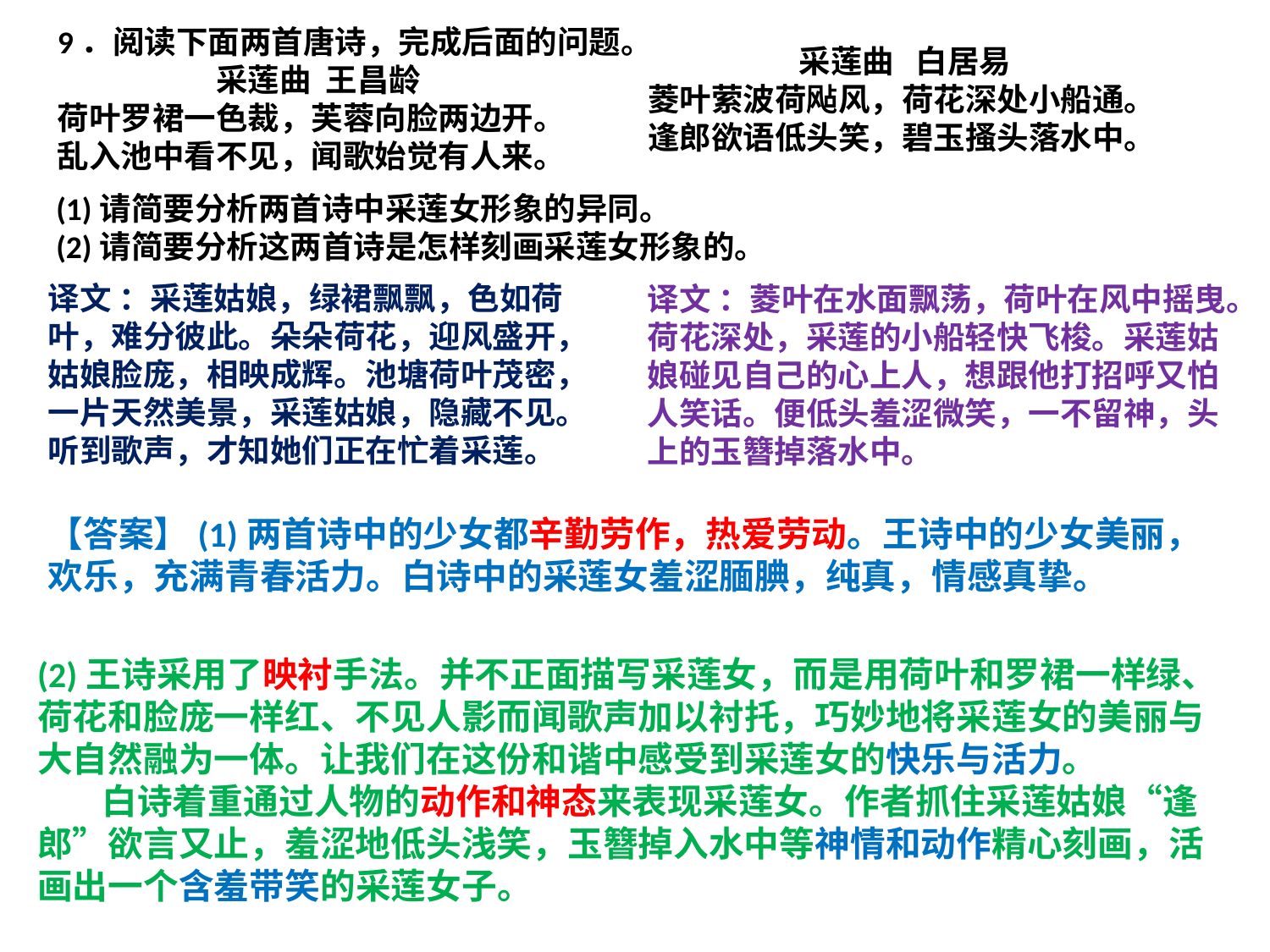

9．阅读下面两首唐诗，完成后面的问题。
                     采莲曲  王昌龄
荷叶罗裙一色裁，芙蓉向脸两边开。
乱入池中看不见，闻歌始觉有人来。
                    采莲曲   白居易
菱叶萦波荷飐风，荷花深处小船通。
逢郎欲语低头笑，碧玉搔头落水中。
(1)请简要分析两首诗中采莲女形象的异同。
(2)请简要分析这两首诗是怎样刻画采莲女形象的。
译文 ：采莲姑娘，绿裙飘飘，色如荷叶，难分彼此。朵朵荷花，迎风盛开，姑娘脸庞，相映成辉。池塘荷叶茂密，一片天然美景，采莲姑娘，隐藏不见。听到歌声，才知她们正在忙着采莲。
译文 ：菱叶在水面飘荡，荷叶在风中摇曳。荷花深处，采莲的小船轻快飞梭。采莲姑娘碰见自己的心上人，想跟他打招呼又怕人笑话。便低头羞涩微笑，一不留神，头上的玉簪掉落水中。
【答案】(1)两首诗中的少女都辛勤劳作，热爱劳动。王诗中的少女美丽，欢乐，充满青春活力。白诗中的采莲女羞涩腼腆，纯真，情感真挚。
(2)王诗采用了映衬手法。并不正面描写采莲女，而是用荷叶和罗裙一样绿、荷花和脸庞一样红、不见人影而闻歌声加以衬托，巧妙地将采莲女的美丽与大自然融为一体。让我们在这份和谐中感受到采莲女的快乐与活力。
       白诗着重通过人物的动作和神态来表现采莲女。作者抓住采莲姑娘“逢郎”欲言又止，羞涩地低头浅笑，玉簪掉入水中等神情和动作精心刻画，活画出一个含羞带笑的采莲女子。